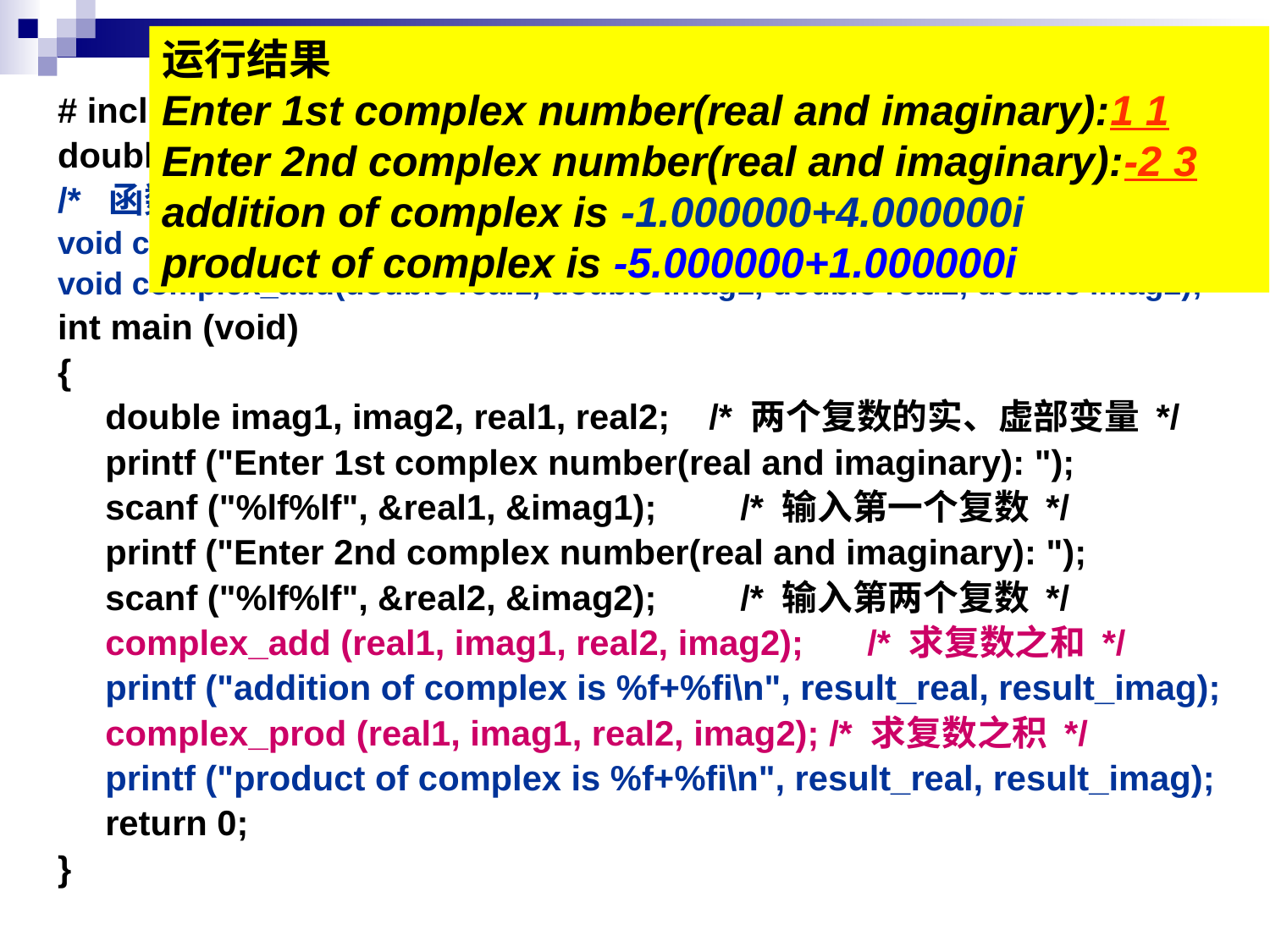

运行结果
Enter 1st complex number(real and imaginary):1 1
Enter 2nd complex number(real and imaginary):-2 3
addition of complex is -1.000000+4.000000i
product of complex is -5.000000+1.000000i
# include<stdio.h>
double result_real, result_imag;  /*  全局变量，用于存放函数结果  */
/*  函数声明  */
void complex_prod(double real1, double imag1, double real2, double imag2);
void complex_add(double real1, double imag1, double real2, double imag2);
int main (void)
{
	double imag1, imag2, real1, real2;    /* 两个复数的实、虚部变量 */
	printf ("Enter 1st complex number(real and imaginary): ");
	scanf ("%lf%lf", &real1, &imag1);     	/* 输入第一个复数 */
	printf ("Enter 2nd complex number(real and imaginary): ");
	scanf ("%lf%lf", &real2, &imag2); 	/* 输入第两个复数 */
	complex_add (real1, imag1, real2, imag2);	/* 求复数之和 */
	printf ("addition of complex is %f+%fi\n", result_real, result_imag);
	complex_prod (real1, imag1, real2, imag2); /* 求复数之积 */
	printf ("product of complex is %f+%fi\n", result_real, result_imag);
	return 0;
}